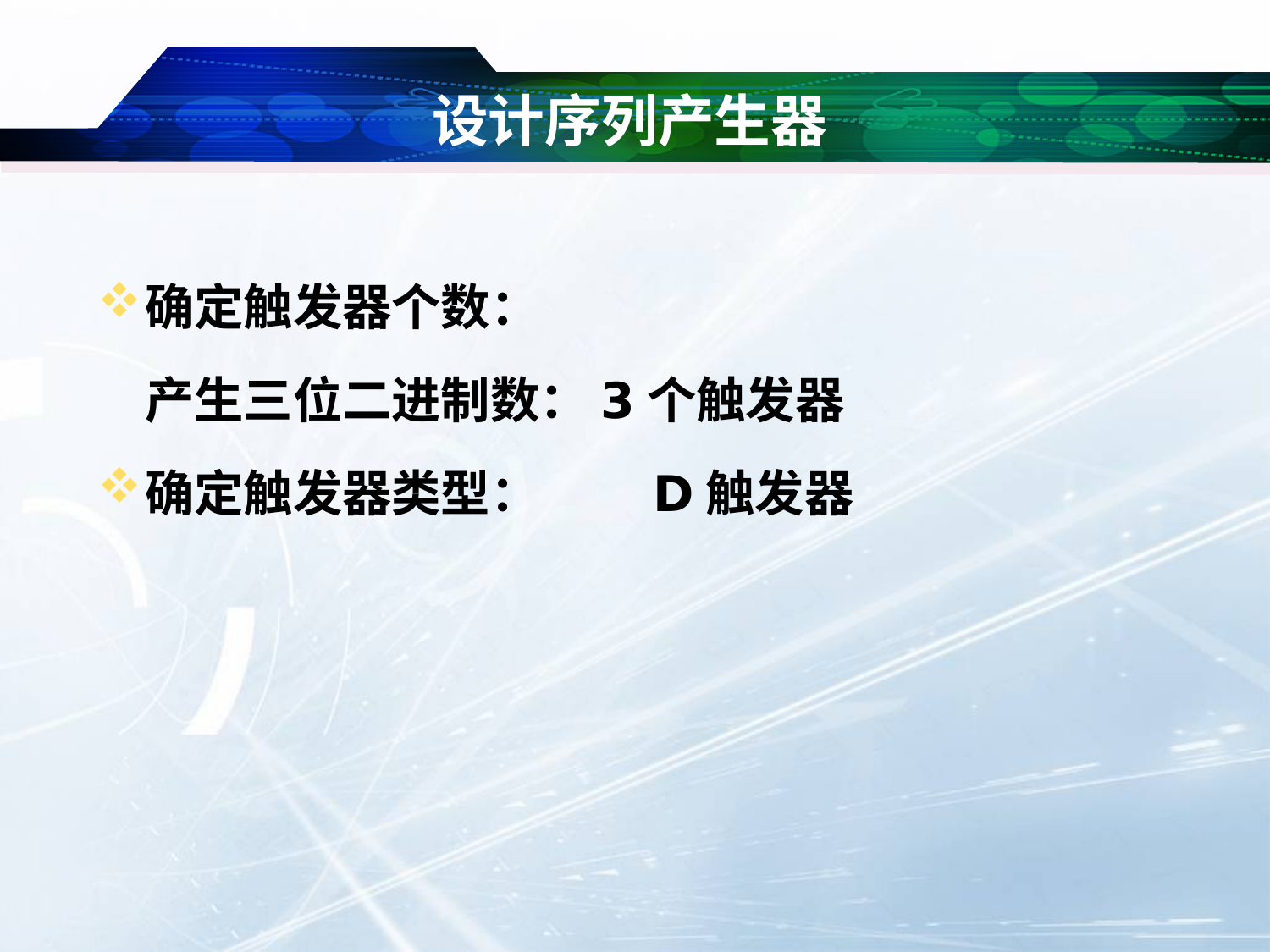

# 设计序列产生器
确定触发器个数：
	产生三位二进制数：3个触发器
确定触发器类型：	D触发器